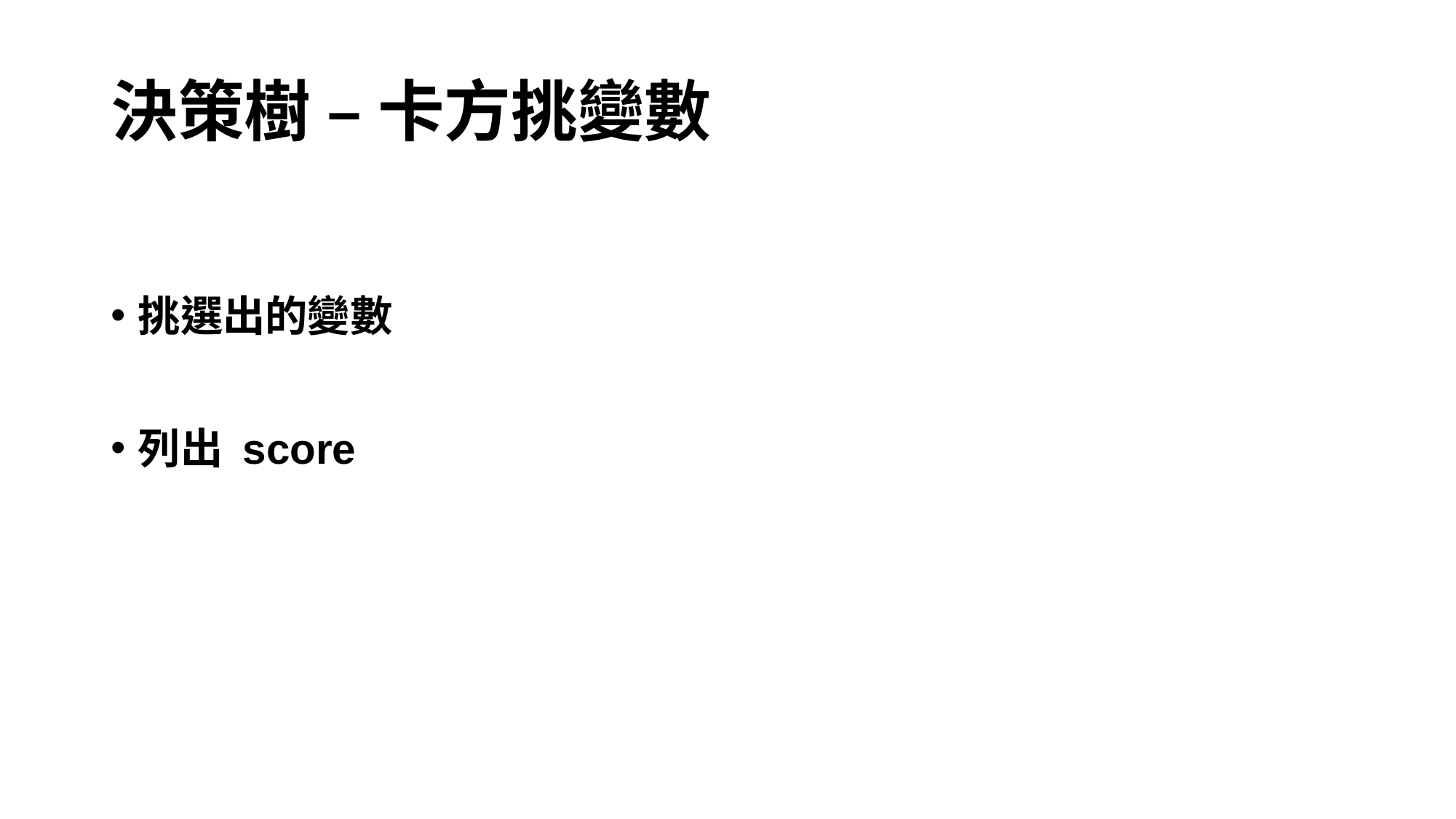

# 決策樹 – 卡方挑變數

挑選出的變數

列出 score